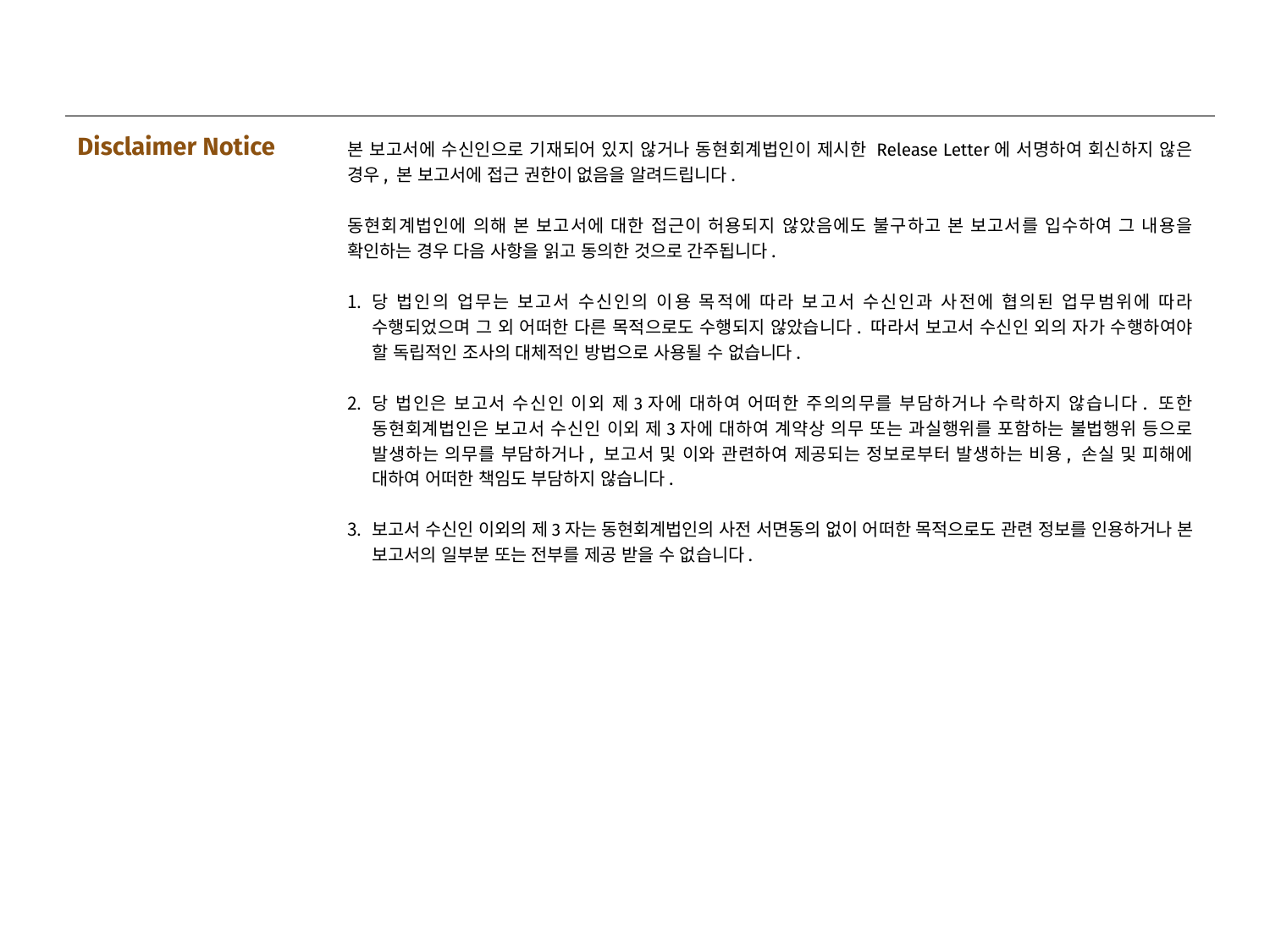

Disclaimer Notice
본 보고서에 수신인으로 기재되어 있지 않거나 동현회계법인이 제시한 Release Letter에 서명하여 회신하지 않은 경우, 본 보고서에 접근 권한이 없음을 알려드립니다.

동현회계법인에 의해 본 보고서에 대한 접근이 허용되지 않았음에도 불구하고 본 보고서를 입수하여 그 내용을 확인하는 경우 다음 사항을 읽고 동의한 것으로 간주됩니다.

당 법인의 업무는 보고서 수신인의 이용 목적에 따라 보고서 수신인과 사전에 협의된 업무범위에 따라 수행되었으며 그 외 어떠한 다른 목적으로도 수행되지 않았습니다. 따라서 보고서 수신인 외의 자가 수행하여야 할 독립적인 조사의 대체적인 방법으로 사용될 수 없습니다.

당 법인은 보고서 수신인 이외 제3자에 대하여 어떠한 주의의무를 부담하거나 수락하지 않습니다. 또한 동현회계법인은 보고서 수신인 이외 제3자에 대하여 계약상 의무 또는 과실행위를 포함하는 불법행위 등으로 발생하는 의무를 부담하거나, 보고서 및 이와 관련하여 제공되는 정보로부터 발생하는 비용, 손실 및 피해에 대하여 어떠한 책임도 부담하지 않습니다.

보고서 수신인 이외의 제3자는 동현회계법인의 사전 서면동의 없이 어떠한 목적으로도 관련 정보를 인용하거나 본 보고서의 일부분 또는 전부를 제공 받을 수 없습니다.